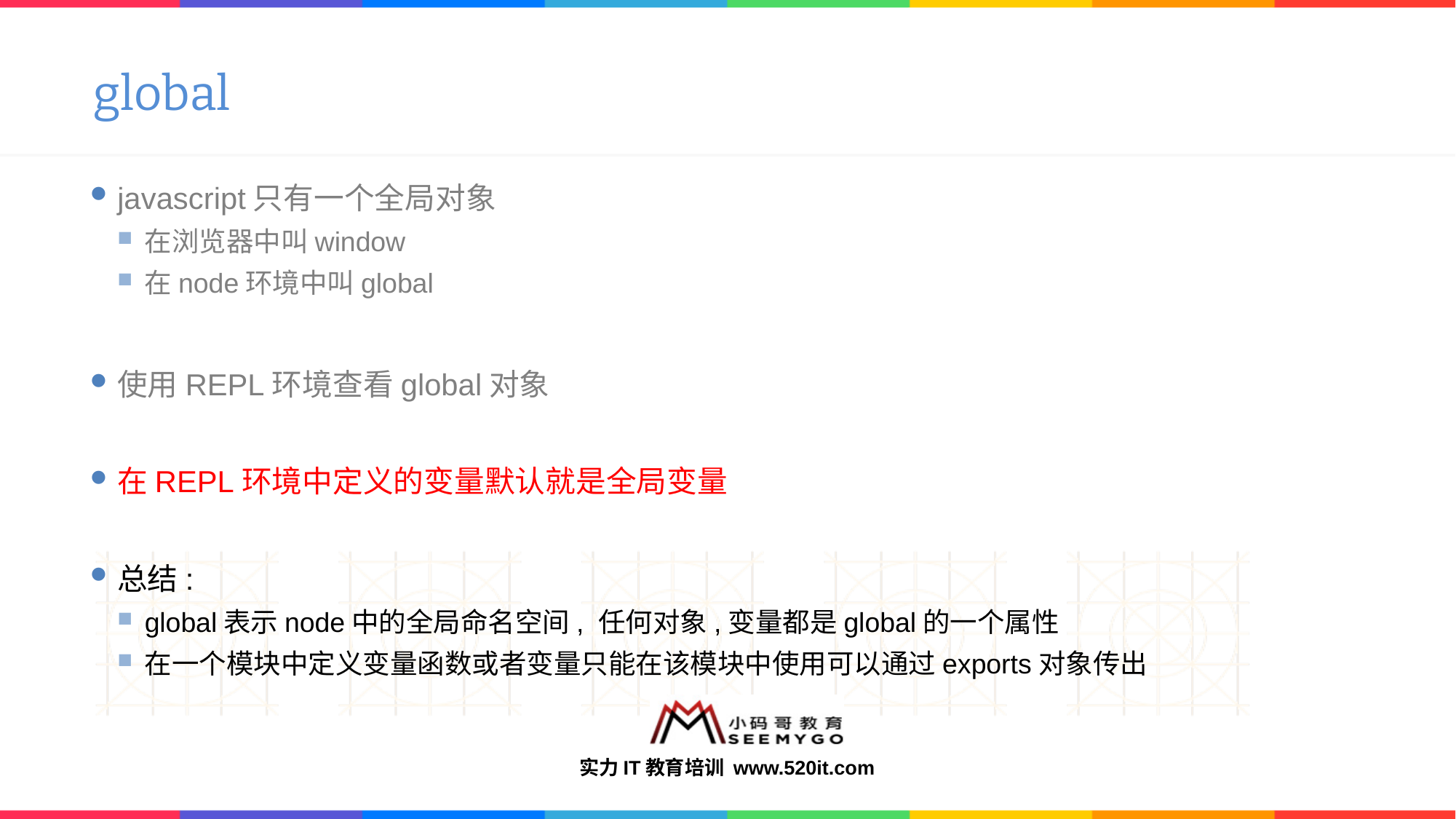

# global
javascript只有一个全局对象
在浏览器中叫window
在node环境中叫global

使用REPL环境查看global对象

在REPL环境中定义的变量默认就是全局变量

总结:
global表示node中的全局命名空间, 任何对象,变量都是global的一个属性
在一个模块中定义变量函数或者变量只能在该模块中使用可以通过exports对象传出